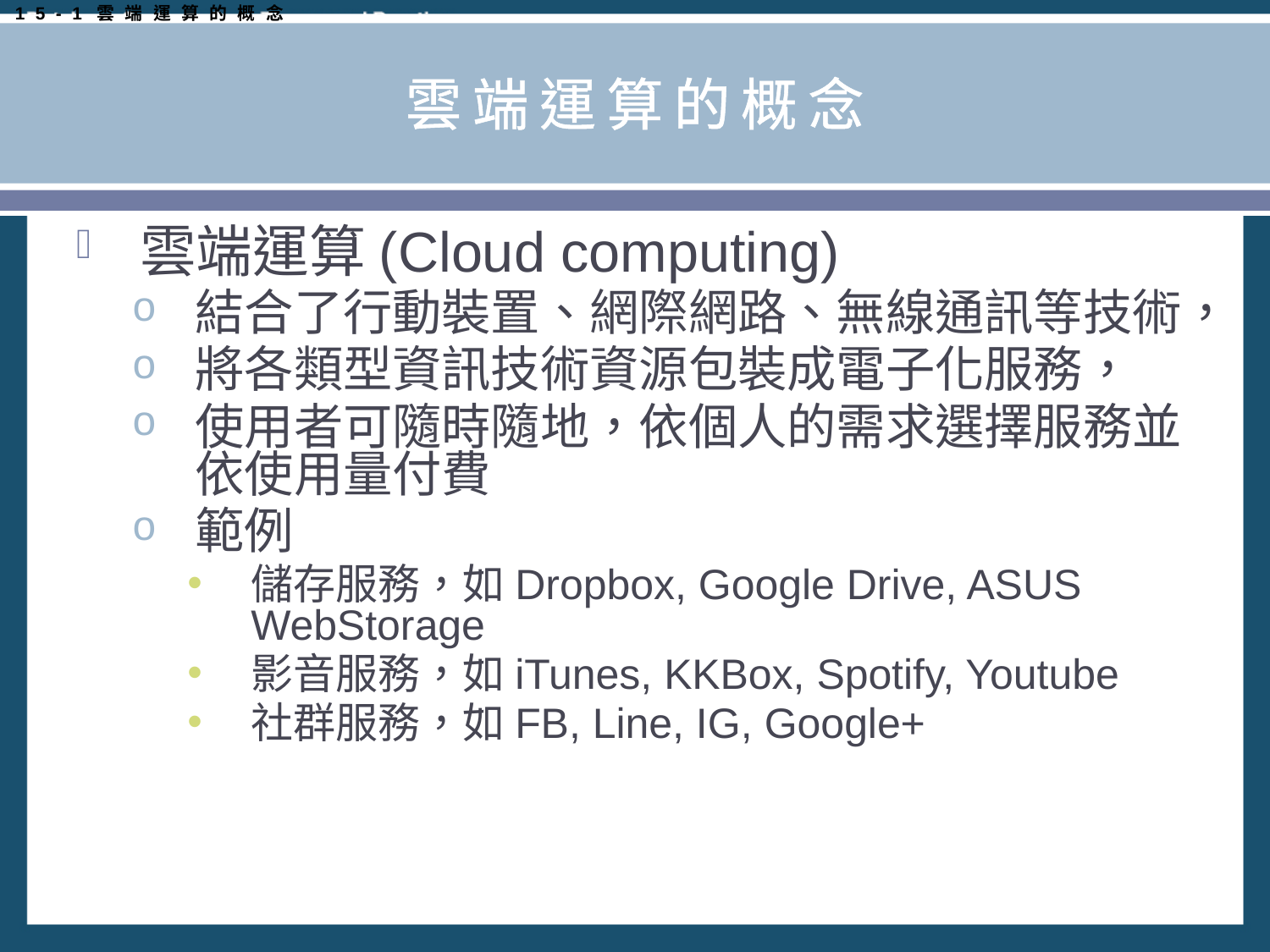

15-1雲端運算的概念
# 雲端運算的概念
雲端運算(Cloud computing)
結合了行動裝置、網際網路、無線通訊等技術，
將各類型資訊技術資源包裝成電子化服務，
使用者可隨時隨地，依個人的需求選擇服務並依使用量付費
範例
儲存服務，如Dropbox, Google Drive, ASUS WebStorage
影音服務，如iTunes, KKBox, Spotify, Youtube
社群服務，如FB, Line, IG, Google+